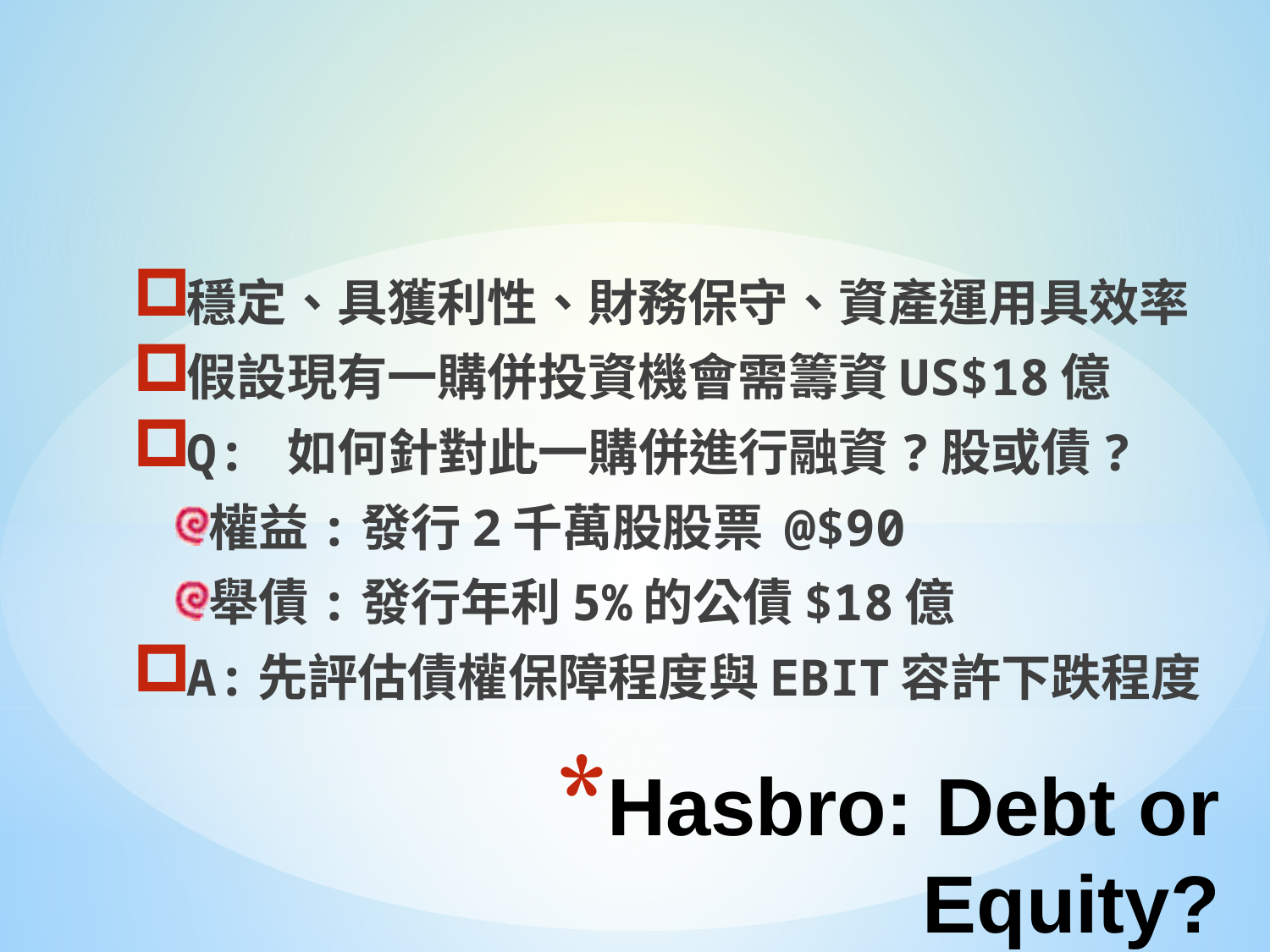

穩定、具獲利性、財務保守、資產運用具效率
假設現有一購併投資機會需籌資US$18億
Q: 如何針對此一購併進行融資?股或債?
權益:發行2千萬股股票 @$90
舉債:發行年利5%的公債$18億
A:先評估債權保障程度與EBIT容許下跌程度
# Hasbro: Debt or Equity?